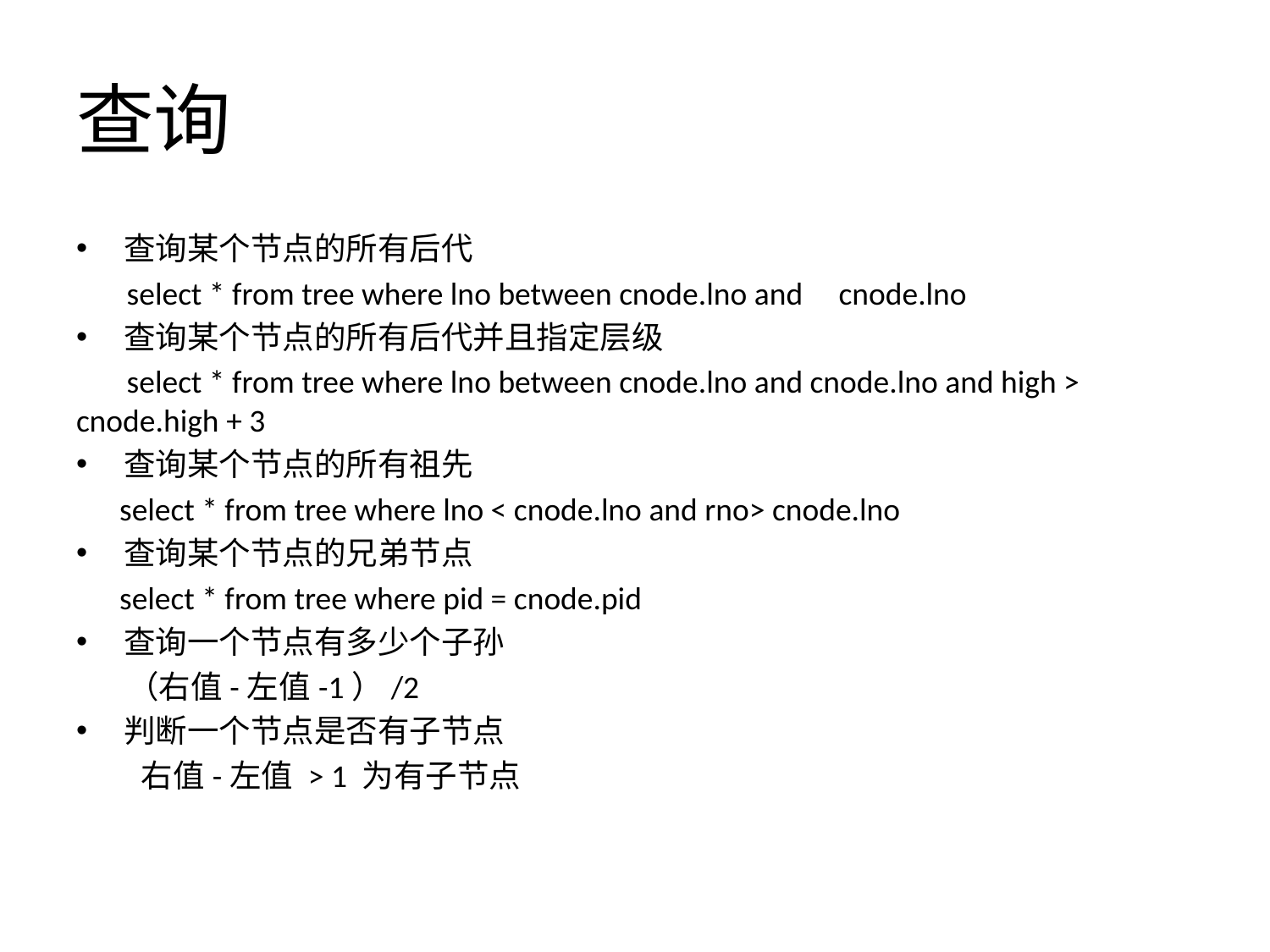

# 查询
查询某个节点的所有后代
       select * from tree where lno between cnode.lno and     cnode.lno
查询某个节点的所有后代并且指定层级
       select * from tree where lno between cnode.lno and cnode.lno and high > cnode.high + 3
查询某个节点的所有祖先
      select * from tree where lno < cnode.lno and rno> cnode.lno
查询某个节点的兄弟节点
      select * from tree where pid = cnode.pid
查询一个节点有多少个子孙
      （右值-左值-1）/2
判断一个节点是否有子节点
        右值-左值 > 1 为有子节点